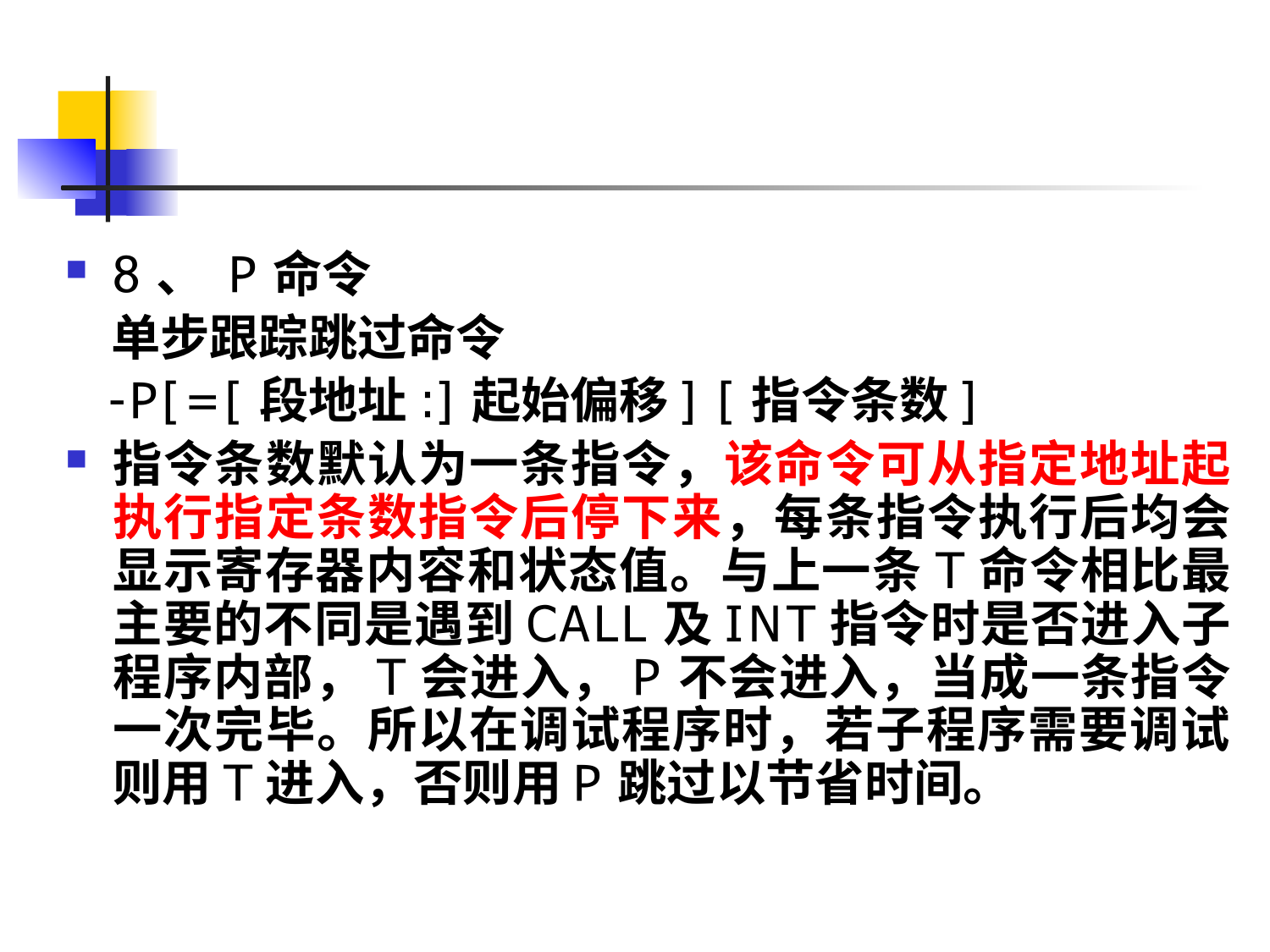

#
8、 P命令
   单步跟踪跳过命令
   -P[=[段地址:]起始偏移] [指令条数]
指令条数默认为一条指令，该命令可从指定地址起执行指定条数指令后停下来，每条指令执行后均会显示寄存器内容和状态值。与上一条T命令相比最主要的不同是遇到CALL及INT指令时是否进入子程序内部，T会进入，P不会进入，当成一条指令一次完毕。所以在调试程序时，若子程序需要调试则用T进入，否则用P跳过以节省时间。